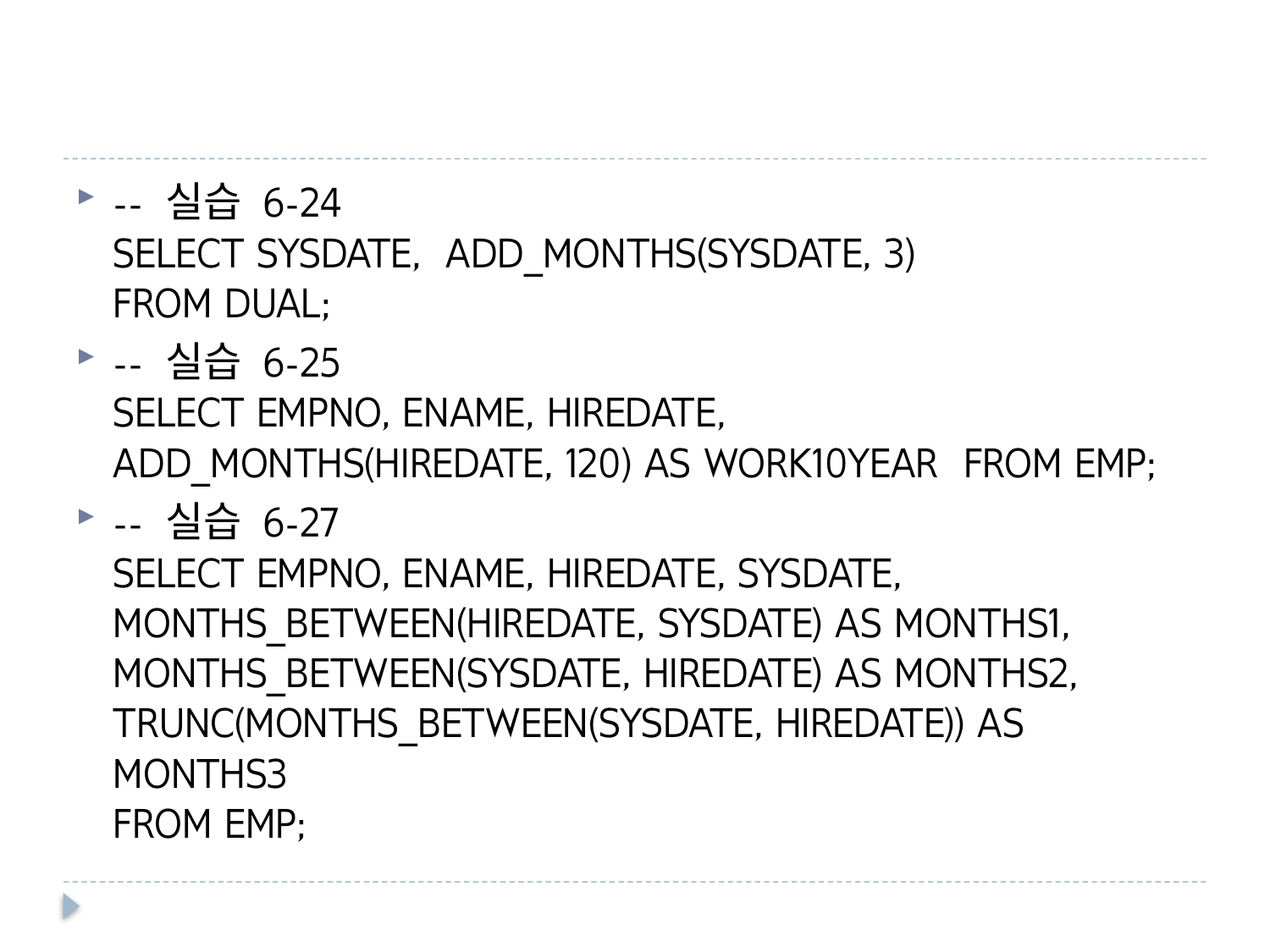

#
-- 실습 6-24
SELECT SYSDATE,  ADD_MONTHS(SYSDATE, 3)
FROM DUAL;
-- 실습 6-25
SELECT EMPNO, ENAME, HIREDATE,       ADD_MONTHS(HIREDATE, 120) AS WORK10YEAR  FROM EMP;
-- 실습 6-27
SELECT EMPNO, ENAME, HIREDATE, SYSDATE,       MONTHS_BETWEEN(HIREDATE, SYSDATE) AS MONTHS1,       MONTHS_BETWEEN(SYSDATE, HIREDATE) AS MONTHS2,       TRUNC(MONTHS_BETWEEN(SYSDATE, HIREDATE)) AS MONTHS3
FROM EMP;